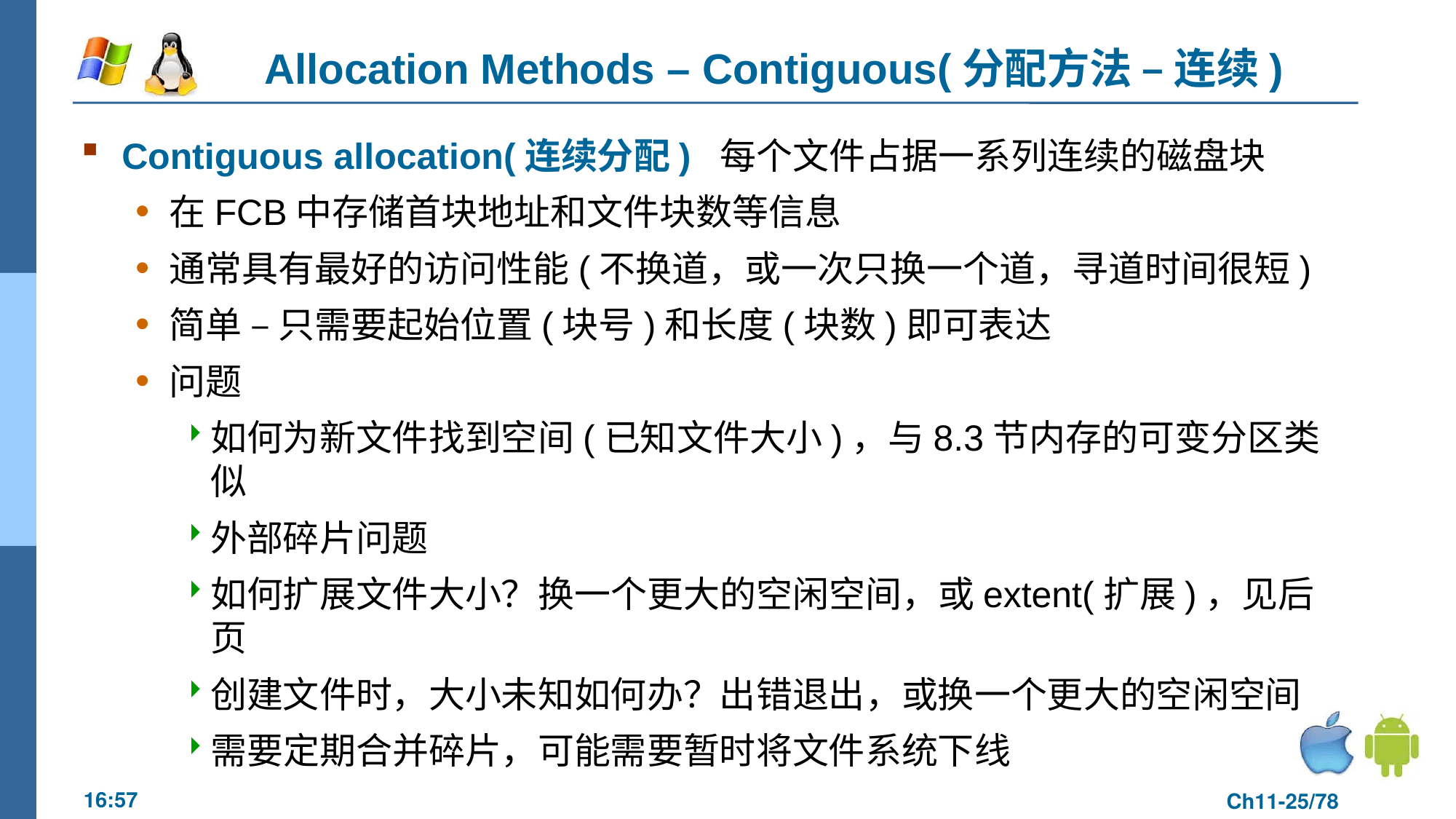

# Allocation Methods – Contiguous(分配方法 – 连续)
Contiguous allocation(连续分配)  每个文件占据一系列连续的磁盘块
在FCB中存储首块地址和文件块数等信息
通常具有最好的访问性能(不换道，或一次只换一个道，寻道时间很短)
简单 – 只需要起始位置(块号)和长度(块数)即可表达
问题
如何为新文件找到空间(已知文件大小)，与8.3节内存的可变分区类似
外部碎片问题
如何扩展文件大小？换一个更大的空闲空间，或extent(扩展)，见后页
创建文件时，大小未知如何办？出错退出，或换一个更大的空闲空间
需要定期合并碎片，可能需要暂时将文件系统下线